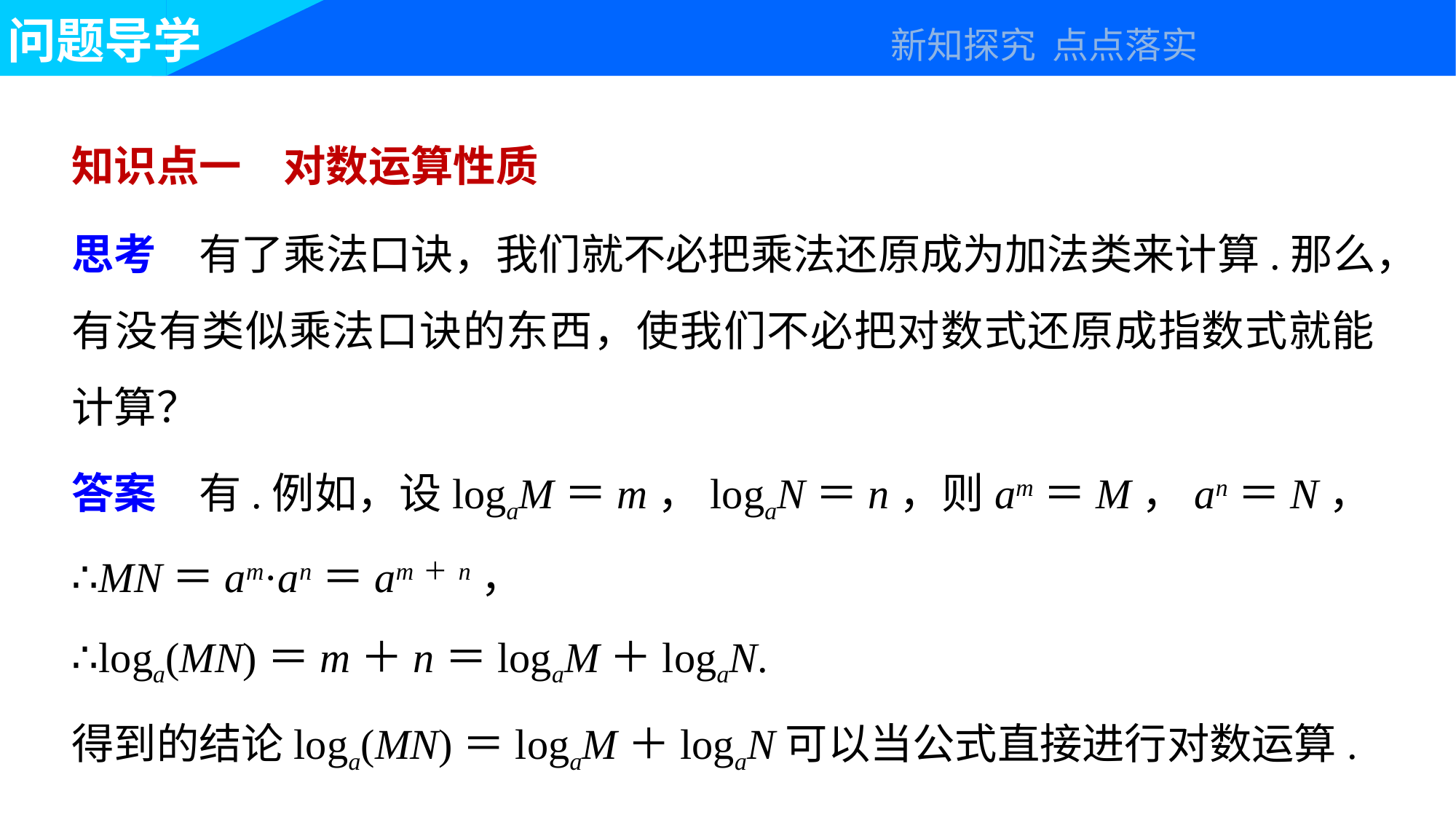

问题导学  					   　　　　新知探究  点点落实
知识点一　对数运算性质
思考　有了乘法口诀，我们就不必把乘法还原成为加法类来计算.那么，有没有类似乘法口诀的东西，使我们不必把对数式还原成指数式就能计算？
答案　有.例如，设logaM＝m，logaN＝n，则am＝M，an＝N，
∴MN＝am·an＝am＋n，
∴loga(MN)＝m＋n＝logaM＋logaN.
得到的结论loga(MN)＝logaM＋logaN可以当公式直接进行对数运算.